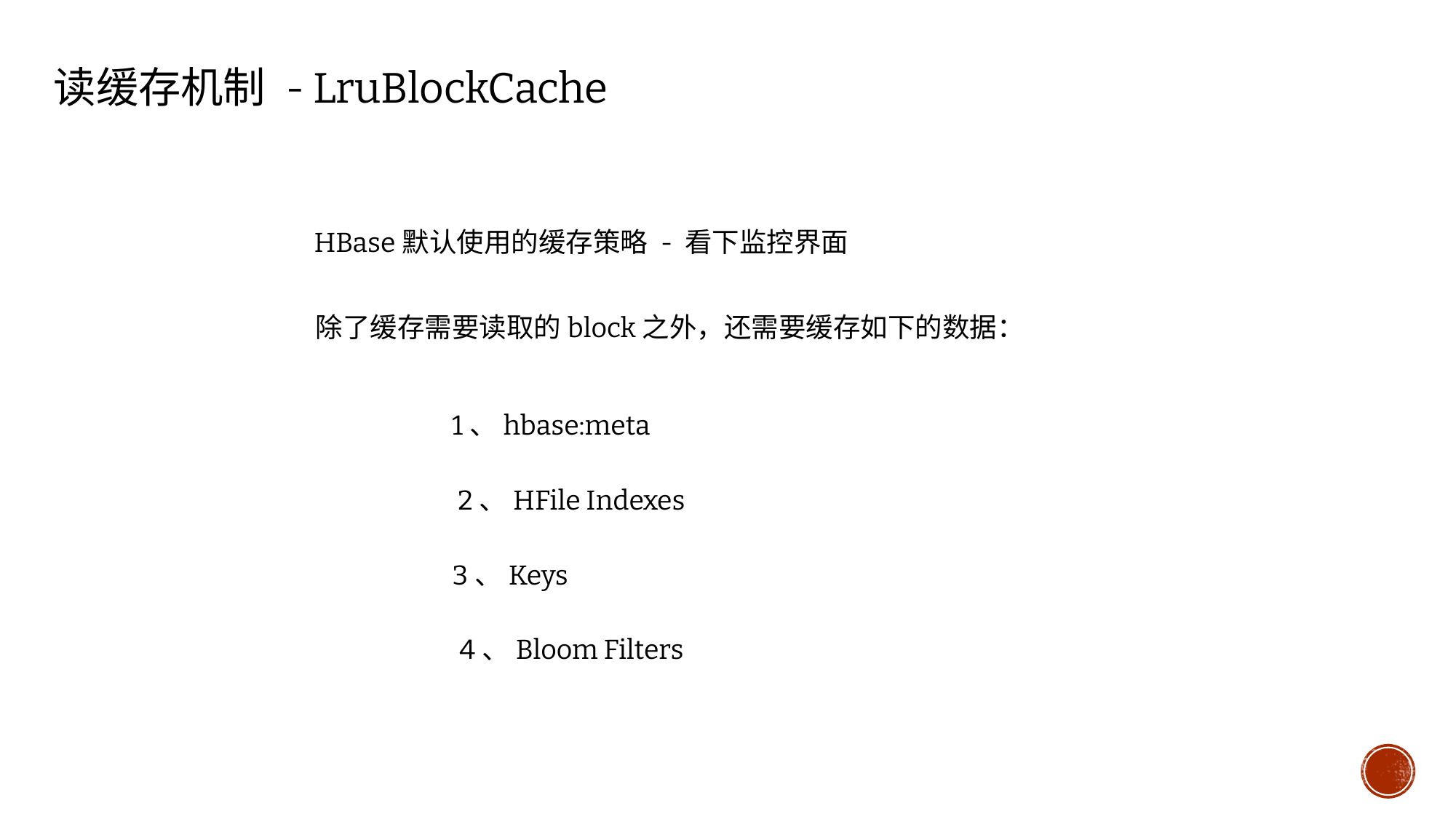

读缓存机制 - LruBlockCache
HBase默认使用的缓存策略 - 看下监控界面
除了缓存需要读取的block之外，还需要缓存如下的数据：
1、hbase:meta
2、HFile Indexes
3、Keys
4、Bloom Filters